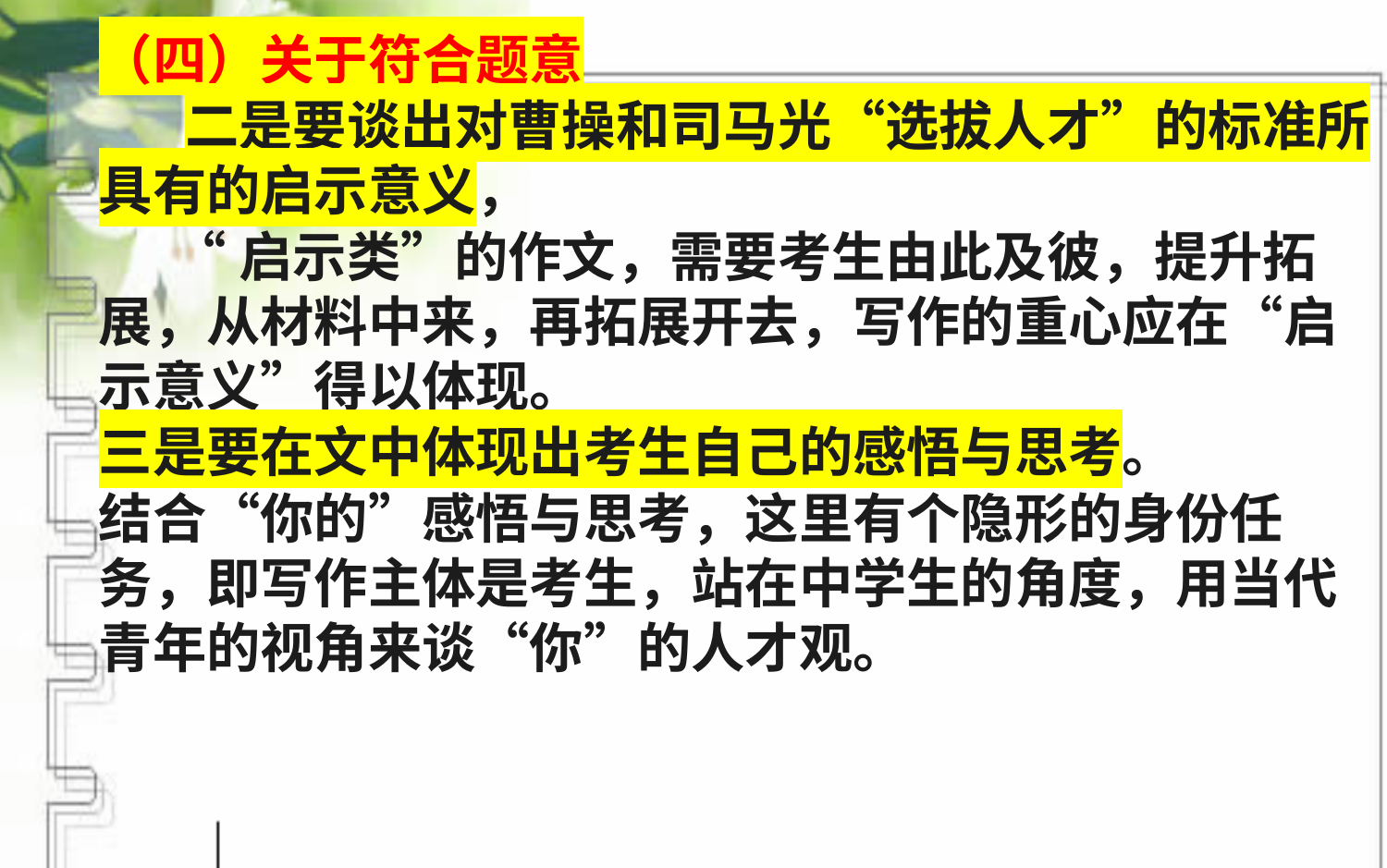

（四）关于符合题意
      二是要谈出对曹操和司马光“选拔人才”的标准所具有的启示意义，
      “启示类”的作文，需要考生由此及彼，提升拓展，从材料中来，再拓展开去，写作的重心应在“启示意义”得以体现。
三是要在文中体现出考生自己的感悟与思考。
结合“你的”感悟与思考，这里有个隐形的身份任务，即写作主体是考生，站在中学生的角度，用当代青年的视角来谈“你”的人才观。